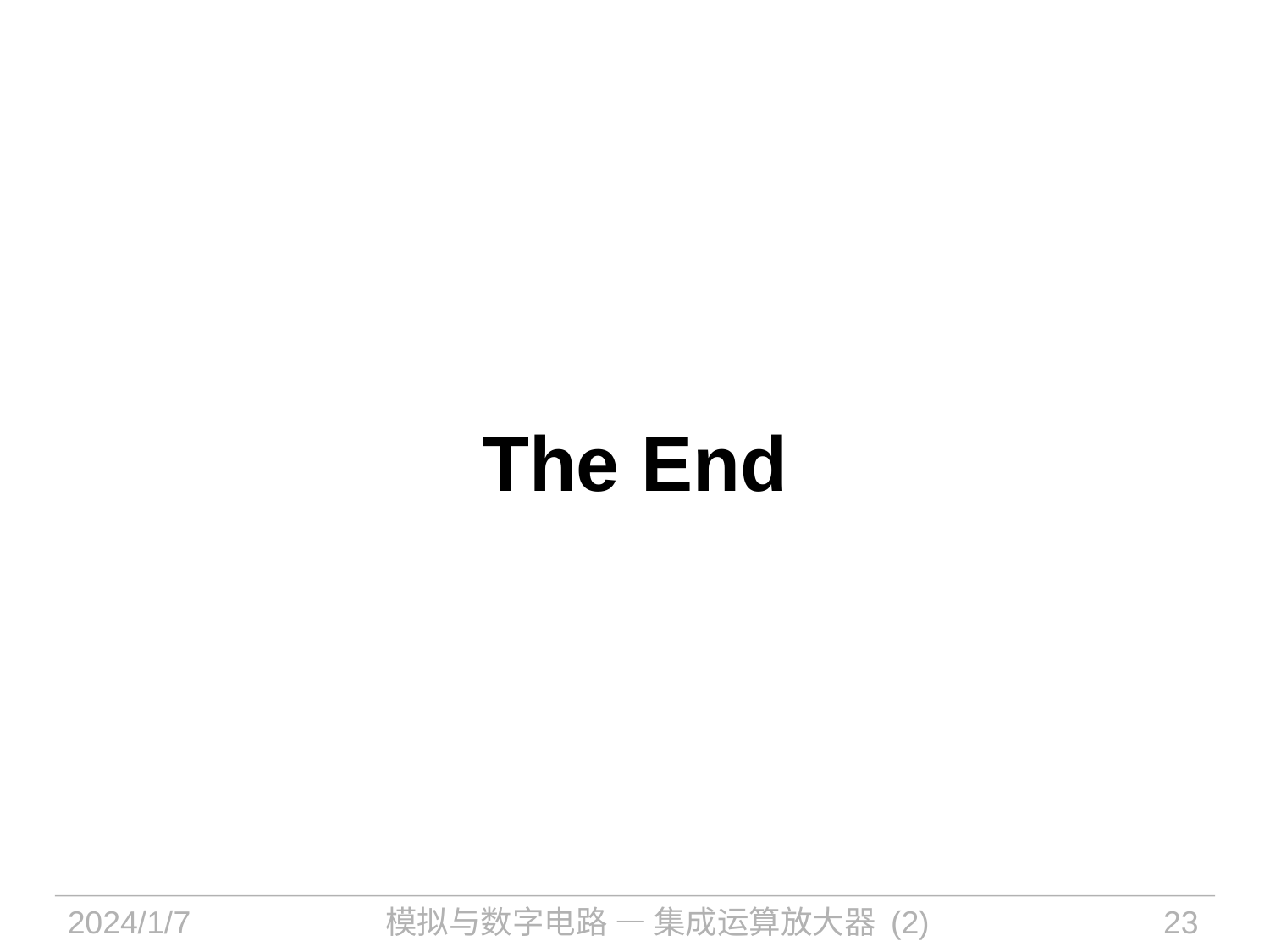

# The End
2024/1/7
模拟与数字电路 — 集成运算放大器 (2)
23